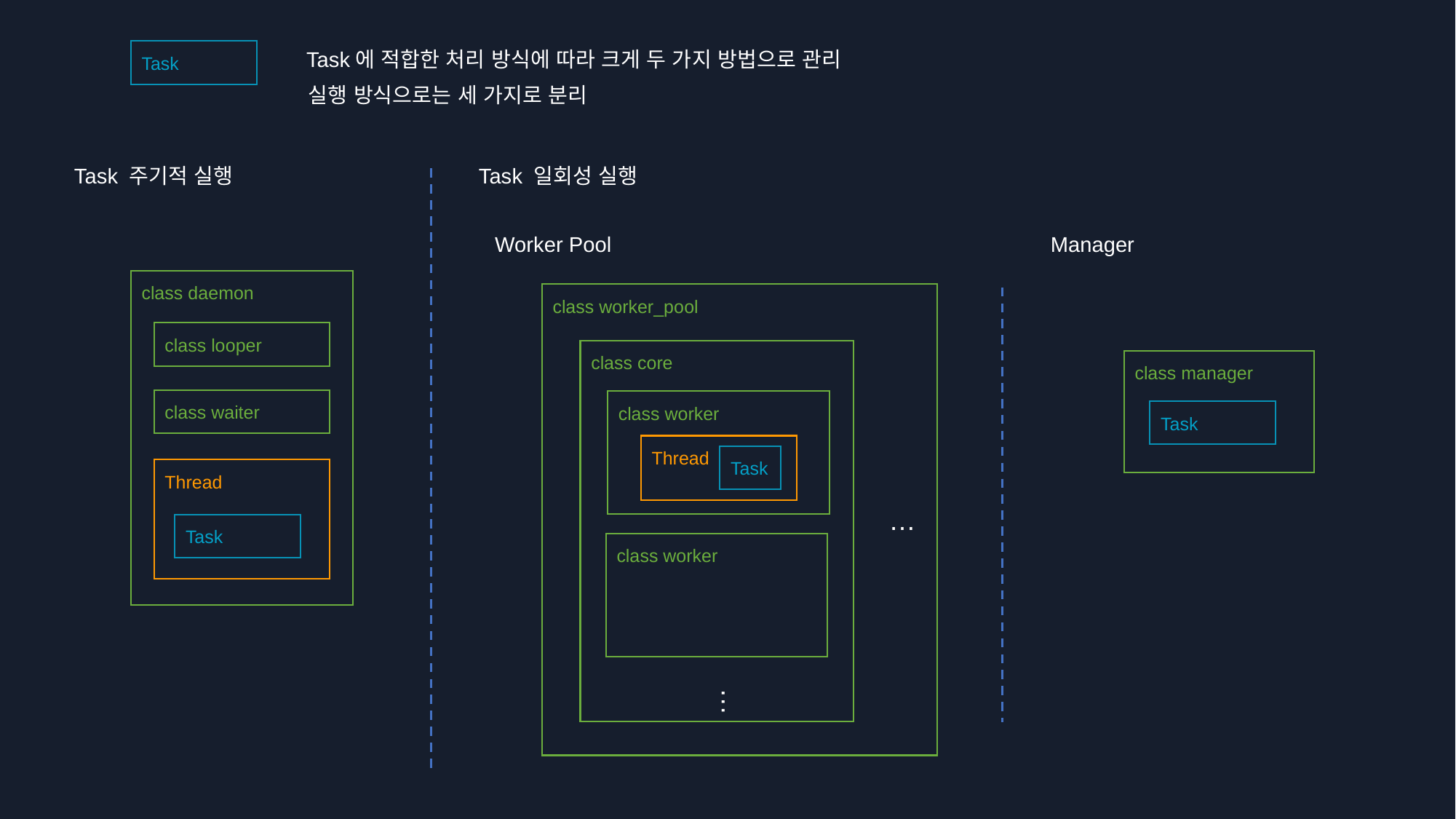

Task에 적합한 처리 방식에 따라 크게 두 가지 방법으로 관리
Task
실행 방식으로는 세 가지로 분리
Task 일회성 실행
Task 주기적 실행
Worker Pool
Manager
class daemon
class looper
class waiter
Thread
Task
class worker_pool
class core
class worker
Thread
Task
class worker
…
…
class manager
Task